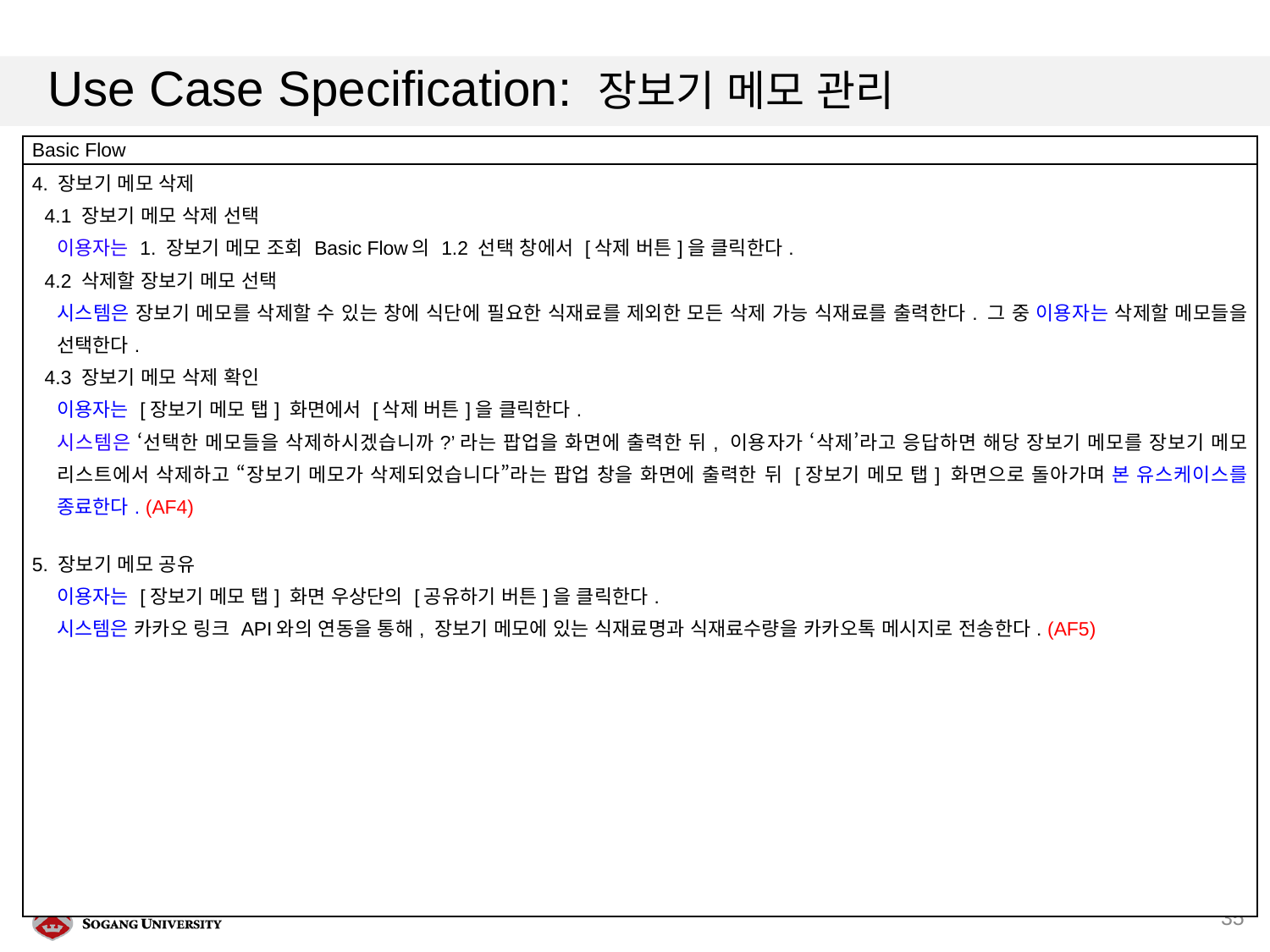

# Use Case Specification: 장보기 메모 관리
| Basic Flow |
| --- |
| 4. 장보기 메모 삭제 4.1 장보기 메모 삭제 선택 이용자는 1. 장보기 메모 조회 Basic Flow의 1.2 선택 창에서 [삭제 버튼]을 클릭한다. 4.2 삭제할 장보기 메모 선택 시스템은 장보기 메모를 삭제할 수 있는 창에 식단에 필요한 식재료를 제외한 모든 삭제 가능 식재료를 출력한다. 그 중 이용자는 삭제할 메모들을 선택한다. 4.3 장보기 메모 삭제 확인 이용자는 [장보기 메모 탭] 화면에서 [삭제 버튼]을 클릭한다. 시스템은 ‘선택한 메모들을 삭제하시겠습니까?’라는 팝업을 화면에 출력한 뒤, 이용자가 ‘삭제’라고 응답하면 해당 장보기 메모를 장보기 메모 리스트에서 삭제하고 “장보기 메모가 삭제되었습니다”라는 팝업 창을 화면에 출력한 뒤 [장보기 메모 탭] 화면으로 돌아가며 본 유스케이스를 종료한다. (AF4) 5. 장보기 메모 공유 이용자는 [장보기 메모 탭] 화면 우상단의 [공유하기 버튼]을 클릭한다. 시스템은 카카오 링크 API와의 연동을 통해, 장보기 메모에 있는 식재료명과 식재료수량을 카카오톡 메시지로 전송한다. (AF5) |
35